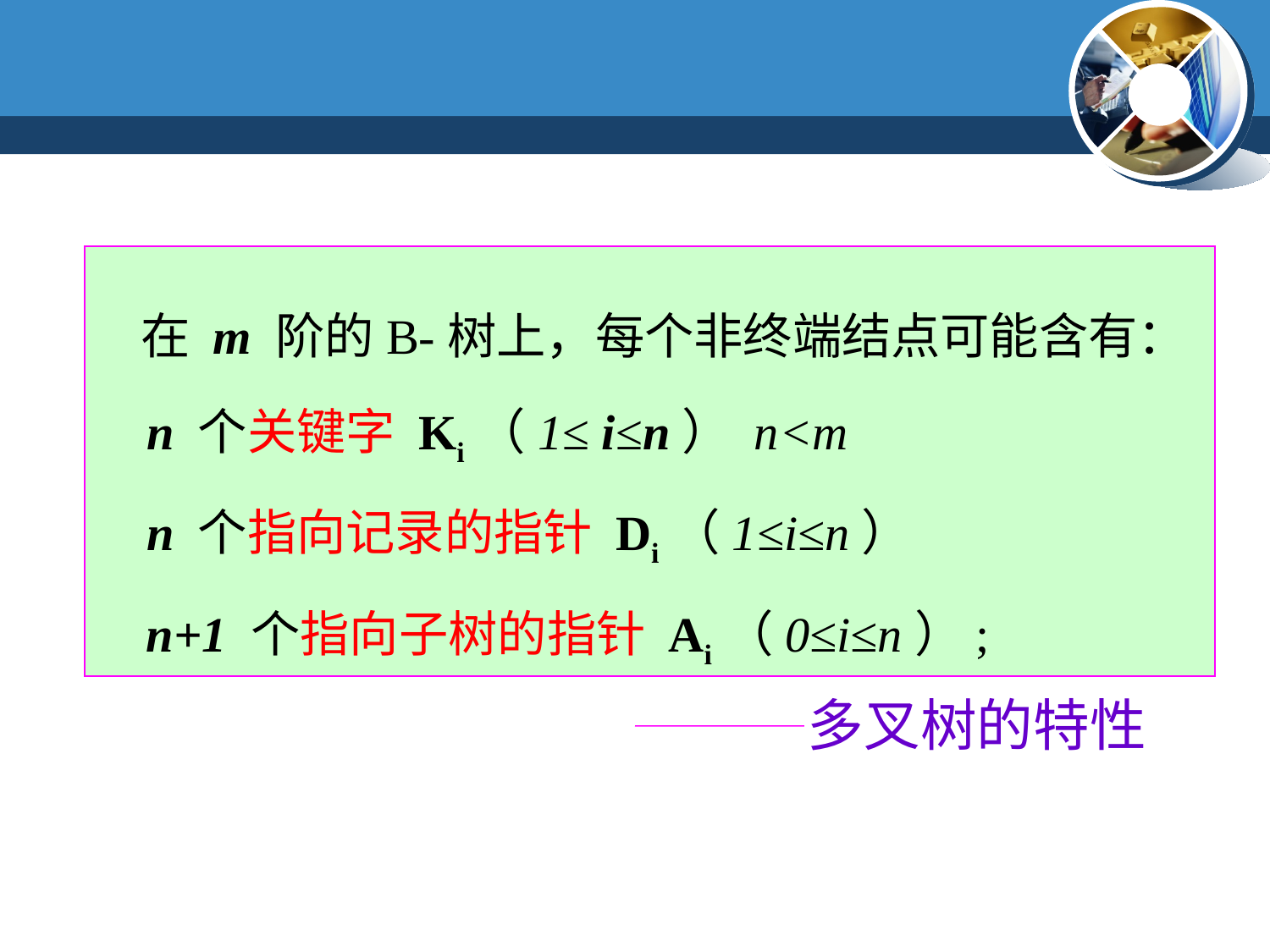

在 m 阶的B-树上，每个非终端结点可能含有：
    n 个关键字 Ki（1≤ i≤n） n<m
    n 个指向记录的指针 Di（1≤i≤n）
    n+1 个指向子树的指针 Ai（0≤i≤n）;
多叉树的特性